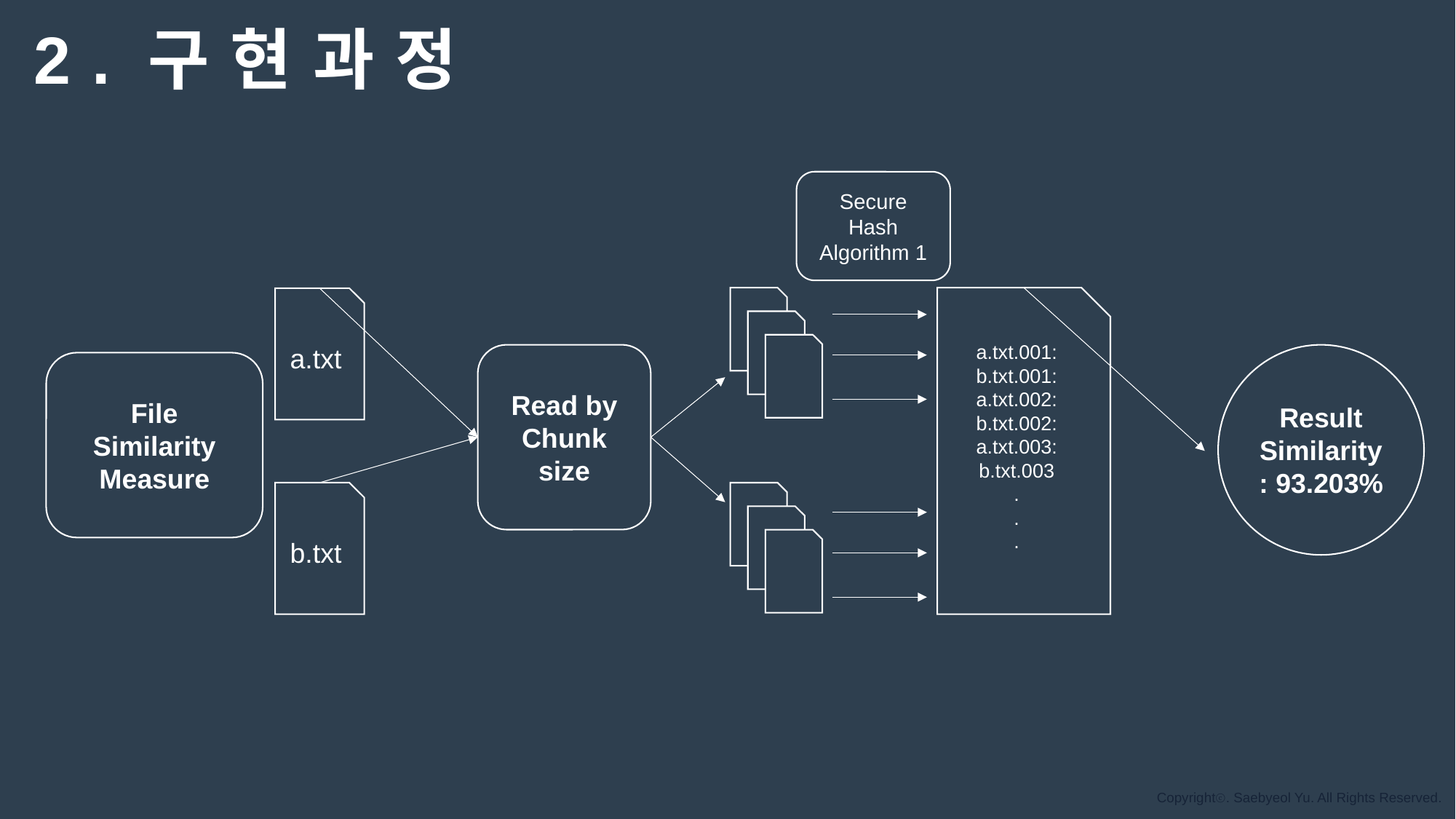

2.구현과정
Secure Hash Algorithm 1
a.txt.001:
b.txt.001:
a.txt.002:
b.txt.002:
a.txt.003:
b.txt.003
.
.
.

a.txt

Read by Chunk size
Result
Similarity : 93.203%
File Similarity Measure
b.txt